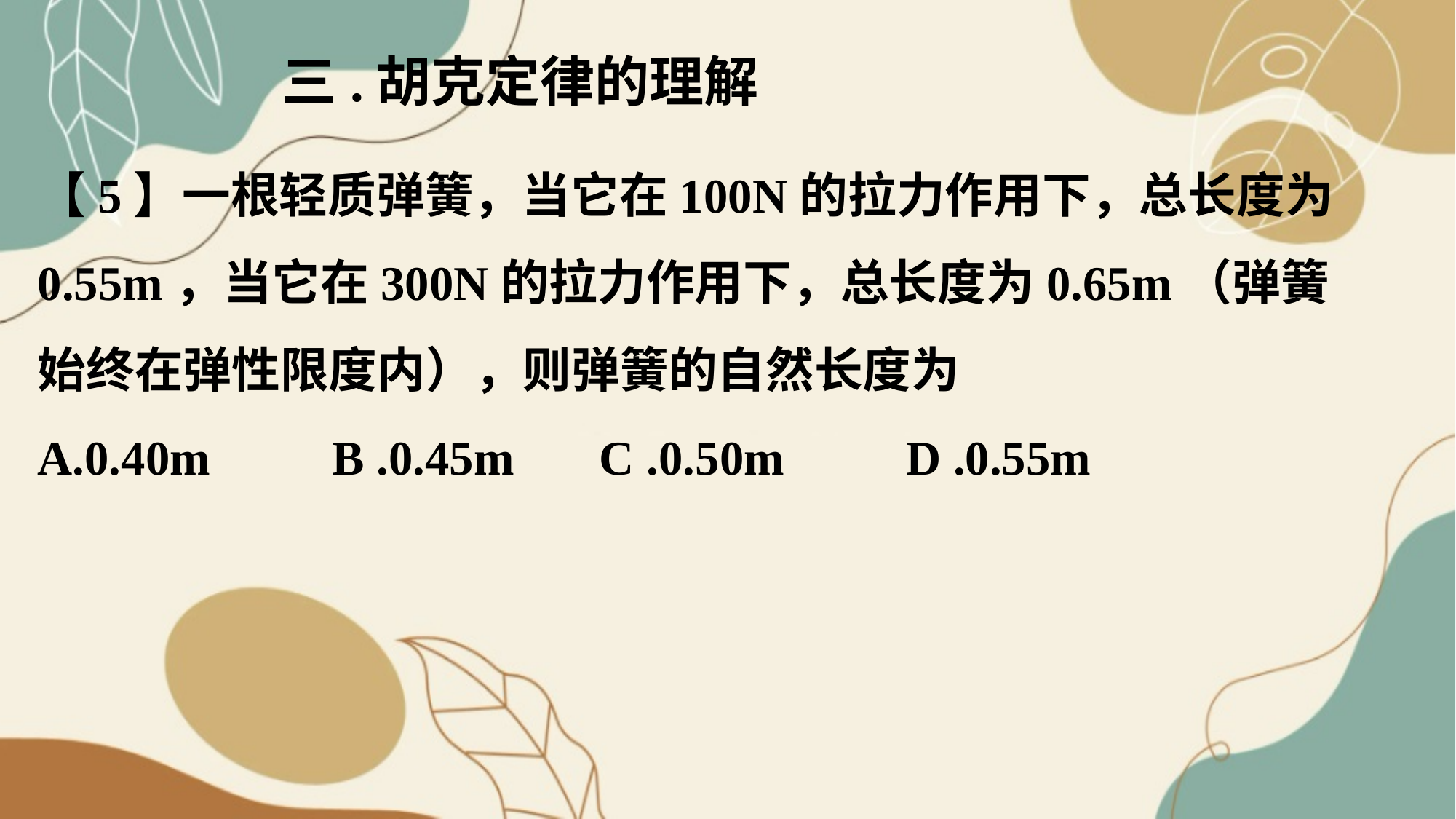

三.胡克定律的理解
【5】一根轻质弹簧，当它在100N的拉力作用下，总长度为0.55m，当它在300N的拉力作用下，总长度为0.65m（弹簧始终在弹性限度内），则弹簧的自然长度为
A.0.40m          B .0.45m       C .0.50m          D .0.55m